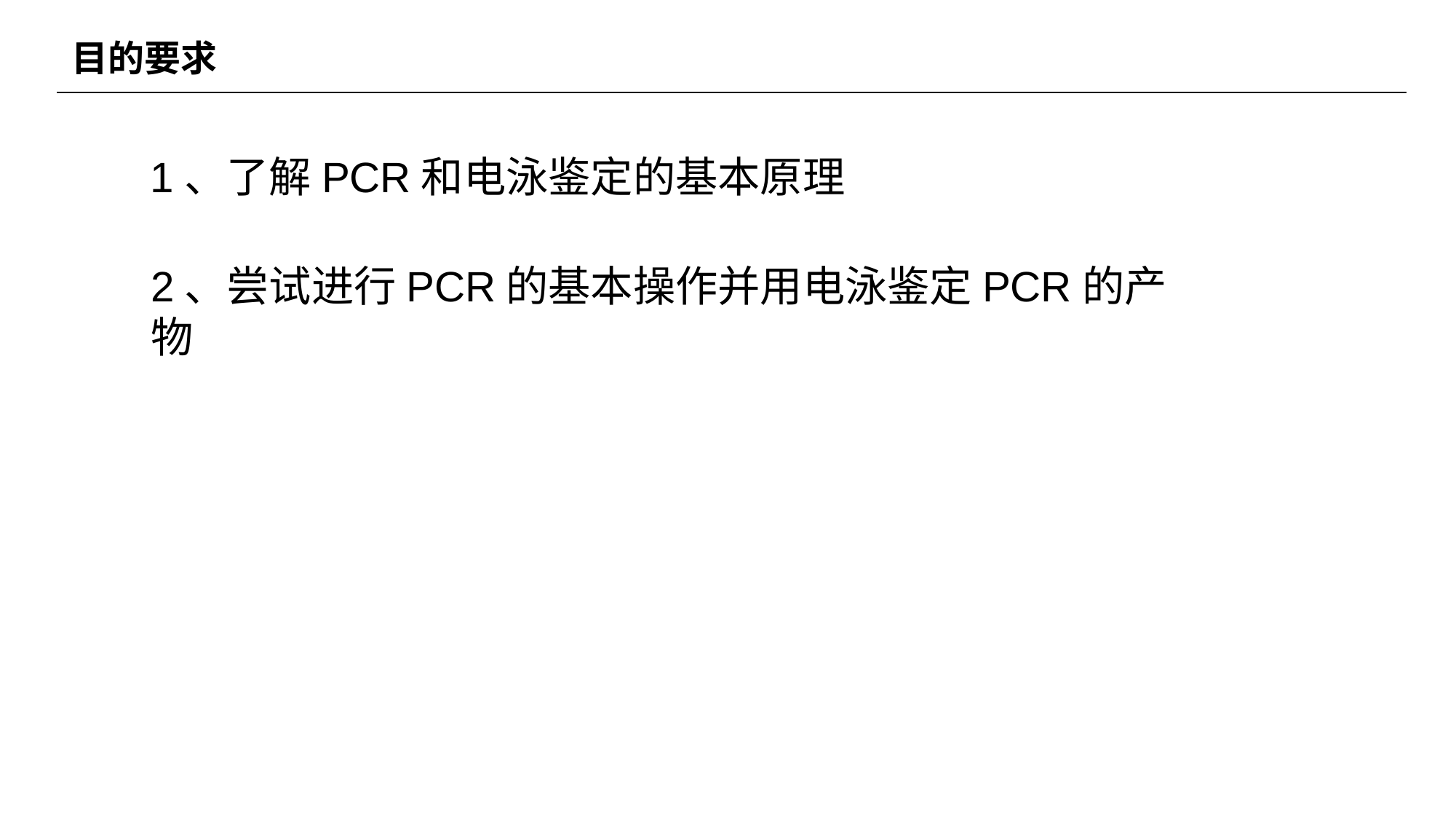

目的要求
1、了解PCR和电泳鉴定的基本原理
2、尝试进行PCR的基本操作并用电泳鉴定PCR的产物